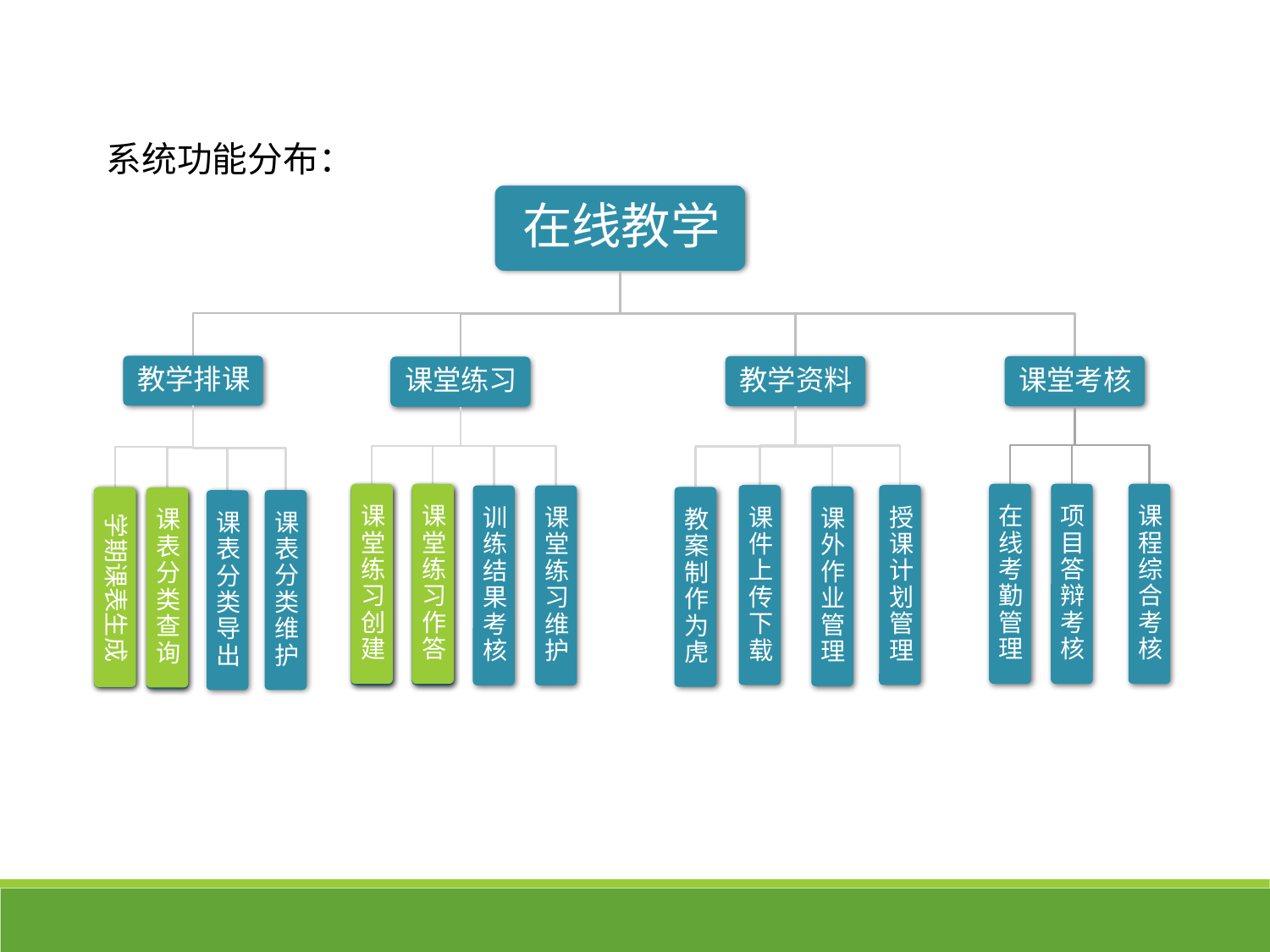

在线教学
教学排课
学期课表生成
课表分类查询
课表分类导出
课表分类维护
课堂练习
课堂练习创建
课堂练习作答
训练结果考核
课堂练习维护
教学资料
教案制作为虎
课件上传下载
课外作业管理
授课计划管理
课堂考核
在线考勤管理
项目答辩考核
课程综合考核

学期课表生成
课表分类查询

课堂练习创建
课堂练习作答

系统功能分布：